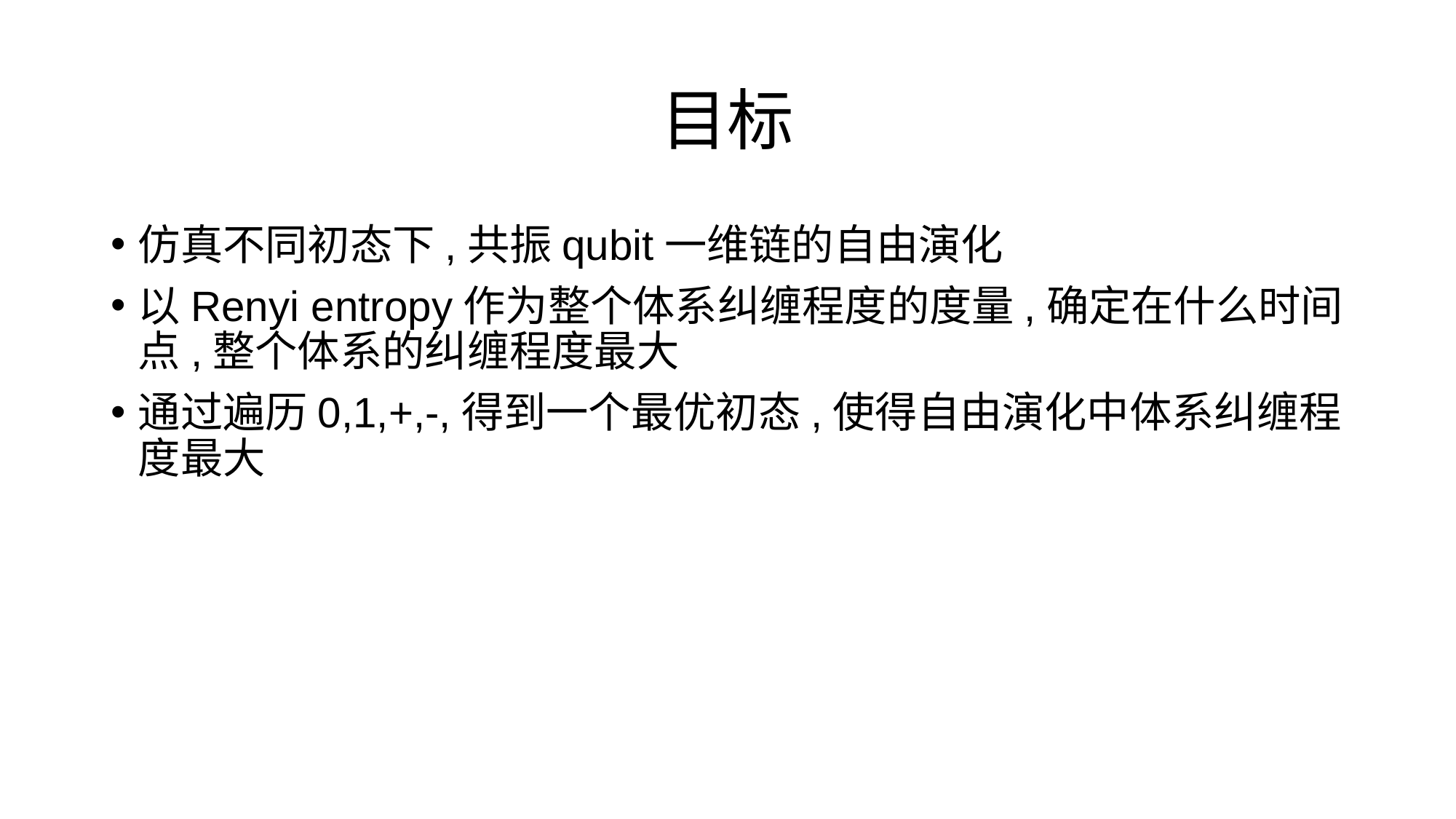

# 目标
仿真不同初态下,共振qubit一维链的自由演化
以Renyi entropy作为整个体系纠缠程度的度量,确定在什么时间点,整个体系的纠缠程度最大
通过遍历0,1,+,-,得到一个最优初态,使得自由演化中体系纠缠程度最大